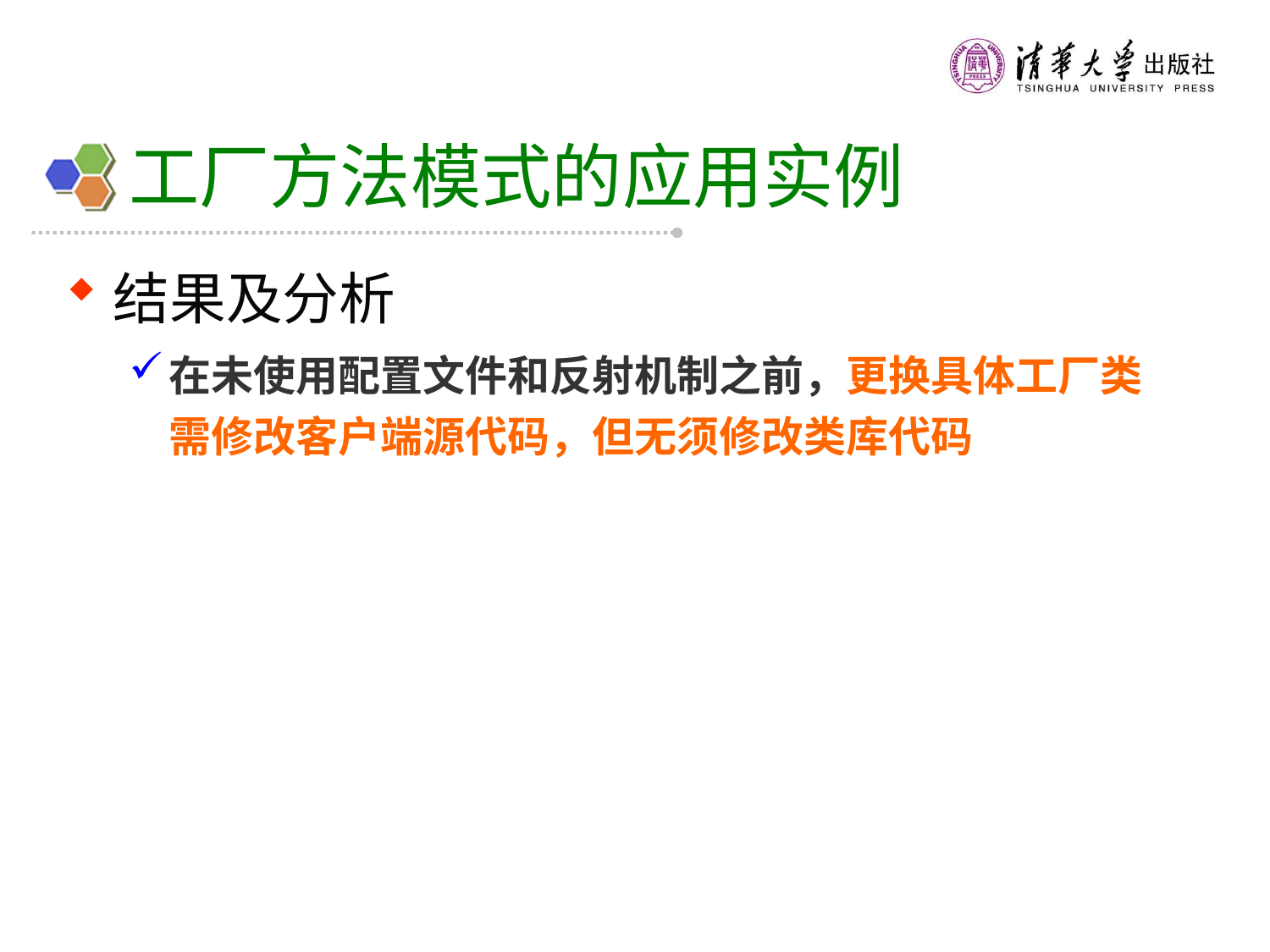

# 工厂方法模式的应用实例
结果及分析
在未使用配置文件和反射机制之前，更换具体工厂类需修改客户端源代码，但无须修改类库代码